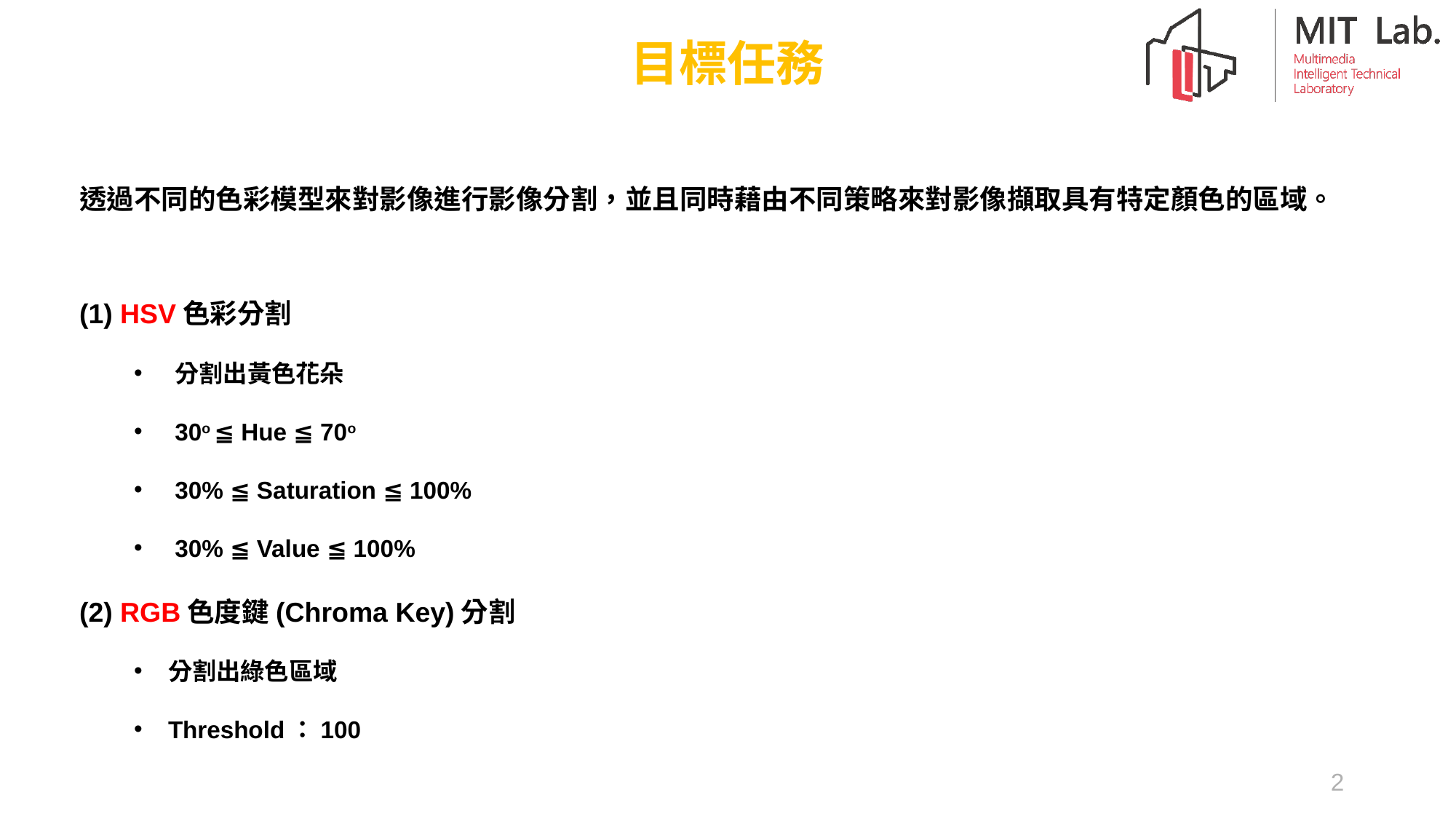

目標任務
透過不同的色彩模型來對影像進行影像分割，並且同時藉由不同策略來對影像擷取具有特定顏色的區域。

(1) HSV色彩分割
分割出黃色花朵
30o ≦ Hue ≦ 70o
30% ≦ Saturation ≦ 100%
30% ≦ Value ≦ 100%
(2) RGB色度鍵(Chroma Key)分割
分割出綠色區域
Threshold：100
2